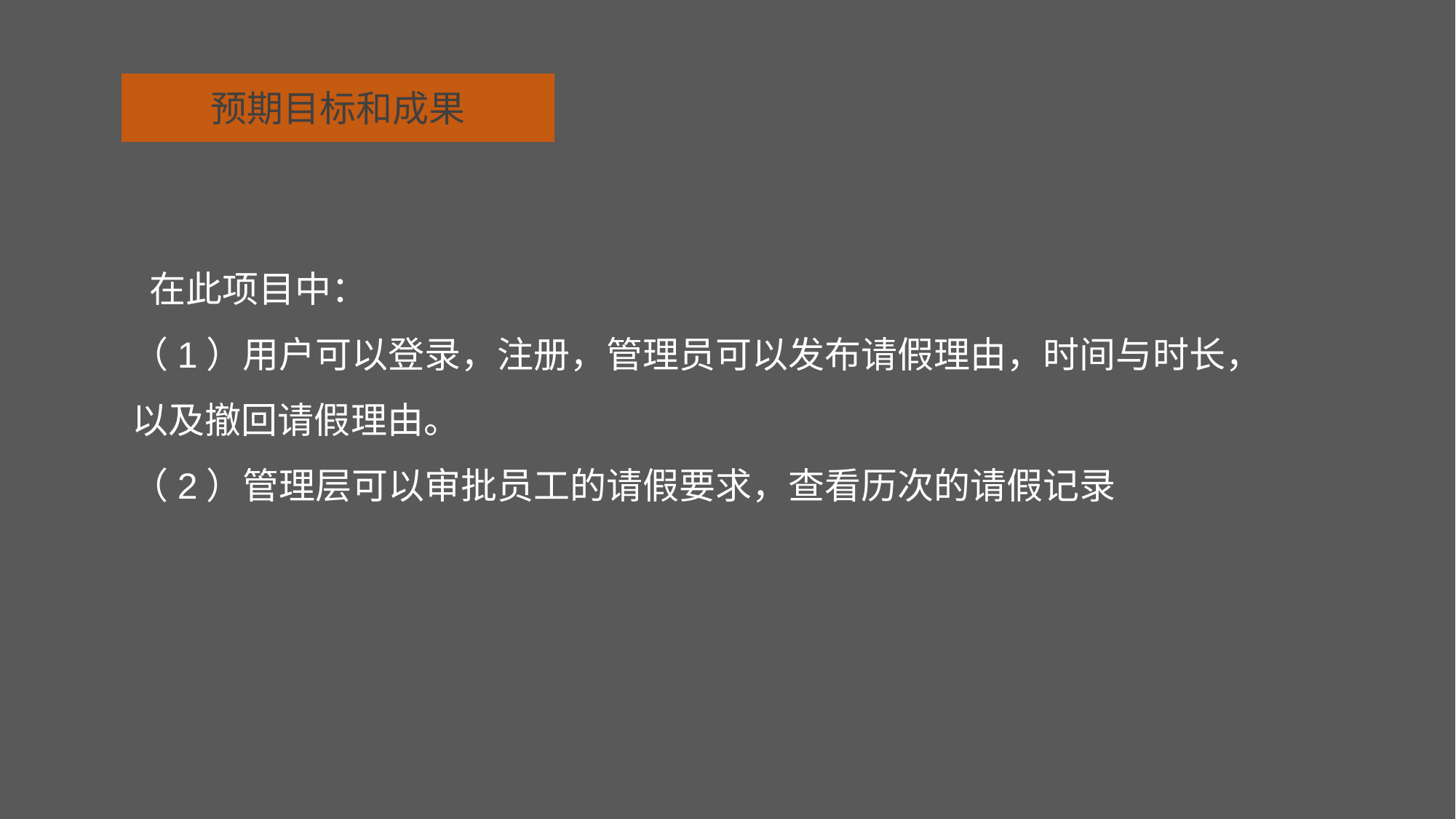

预期目标和成果
 在此项目中：
（1）用户可以登录，注册，管理员可以发布请假理由，时间与时长，以及撤回请假理由。
（2）管理层可以审批员工的请假要求，查看历次的请假记录